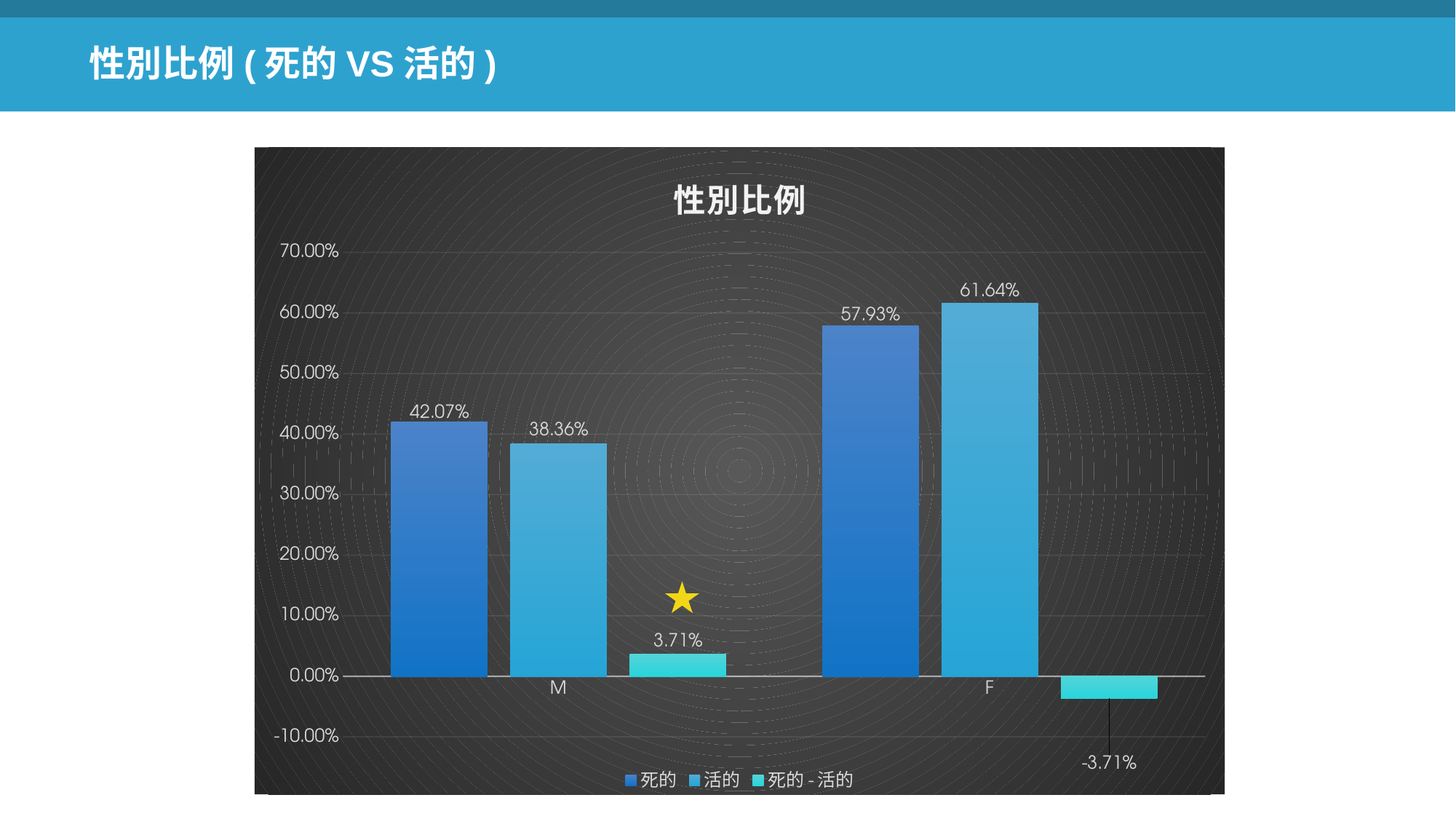

性別比例(死的VS活的)

### Chart: 性別比例

| Category | 死的 | 活的 | 死的-活的 |
|---|---|---|---|
| M | 0.42072271386430676 | 0.3836156130635395 | 0.03710710080076729 |
| F | 0.5792772861356932 | 0.6163843869364605 | -0.03710710080076729 |